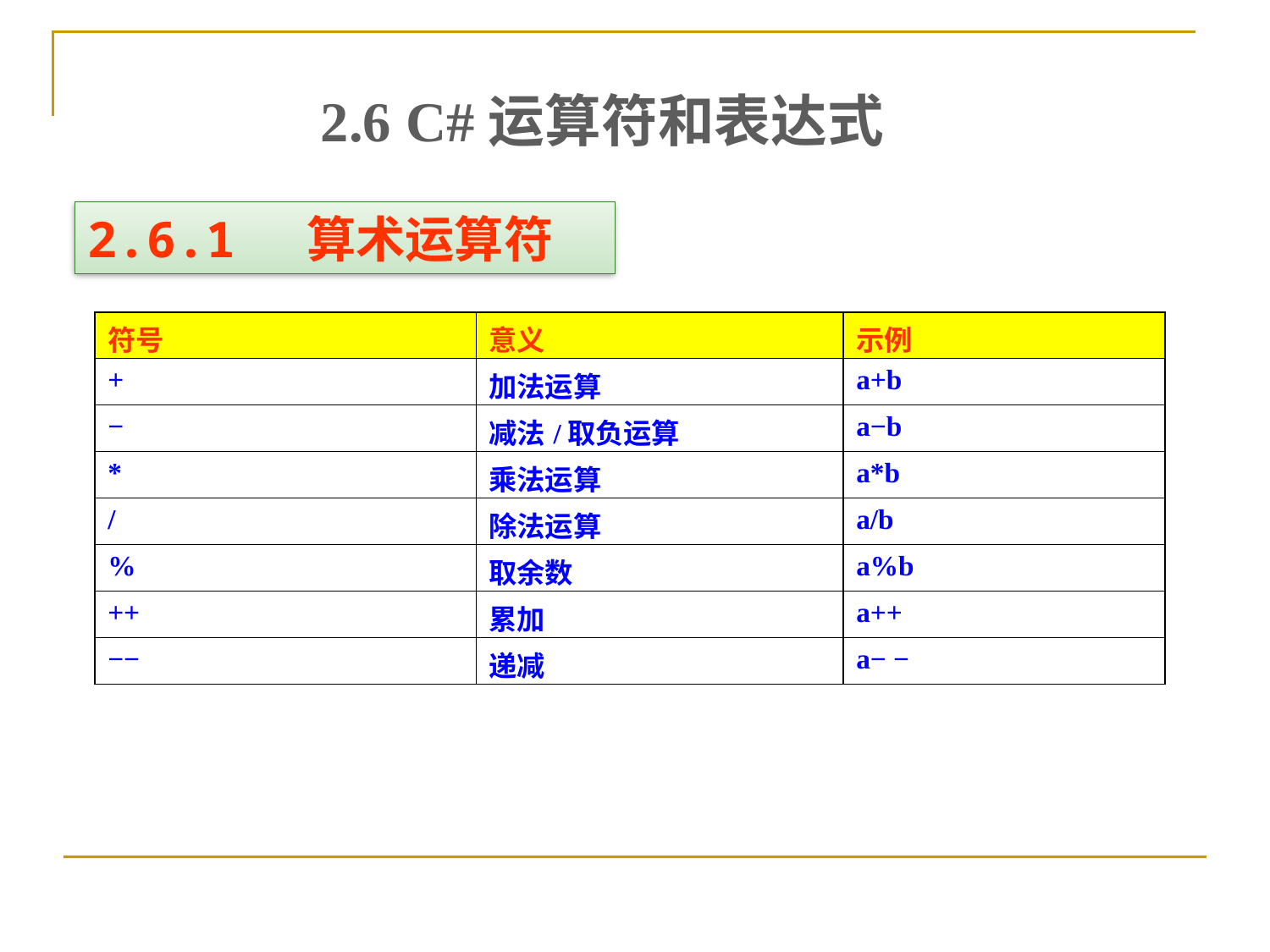

2.6 C#运算符和表达式
2.6.1  算术运算符
| 符号 | 意义 | 示例 |
| --- | --- | --- |
| + | 加法运算 | a+b |
| − | 减法/取负运算 | a−b |
| \* | 乘法运算 | a\*b |
| / | 除法运算 | a/b |
| % | 取余数 | a%b |
| ++ | 累加 | a++ |
| −− | 递减 | a− − |